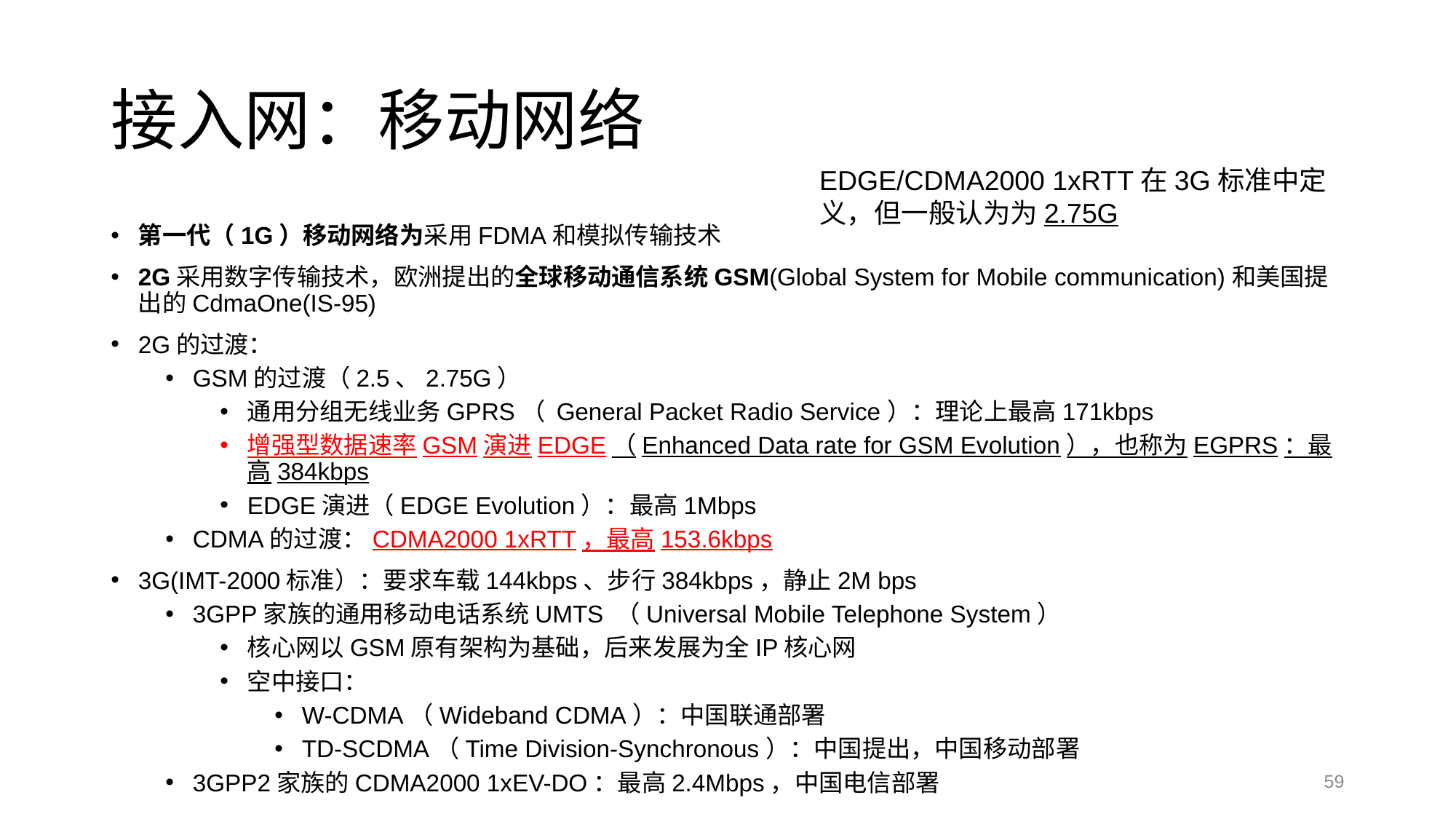

# 接入网：移动网络
EDGE/CDMA2000 1xRTT在3G标准中定义，但一般认为为2.75G
第一代（1G）移动网络为采用FDMA和模拟传输技术
2G采用数字传输技术，欧洲提出的全球移动通信系统GSM(Global System for Mobile communication)和美国提出的CdmaOne(IS-95)
2G的过渡：
GSM的过渡（2.5、2.75G）
通用分组无线业务GPRS（ General Packet Radio Service）：理论上最高171kbps
增强型数据速率GSM演进EDGE（Enhanced Data rate for GSM Evolution），也称为EGPRS：最高384kbps
EDGE演进（EDGE Evolution）：最高1Mbps
CDMA的过渡：CDMA2000 1xRTT，最高153.6kbps
3G(IMT-2000标准）：要求车载144kbps、步行384kbps，静止2M bps
3GPP家族的通用移动电话系统UMTS （Universal Mobile Telephone System）
核心网以GSM原有架构为基础，后来发展为全IP核心网
空中接口：
W-CDMA（Wideband CDMA）：中国联通部署
TD-SCDMA（Time Division-Synchronous）：中国提出，中国移动部署
3GPP2家族的CDMA2000 1xEV-DO：最高2.4Mbps，中国电信部署

59